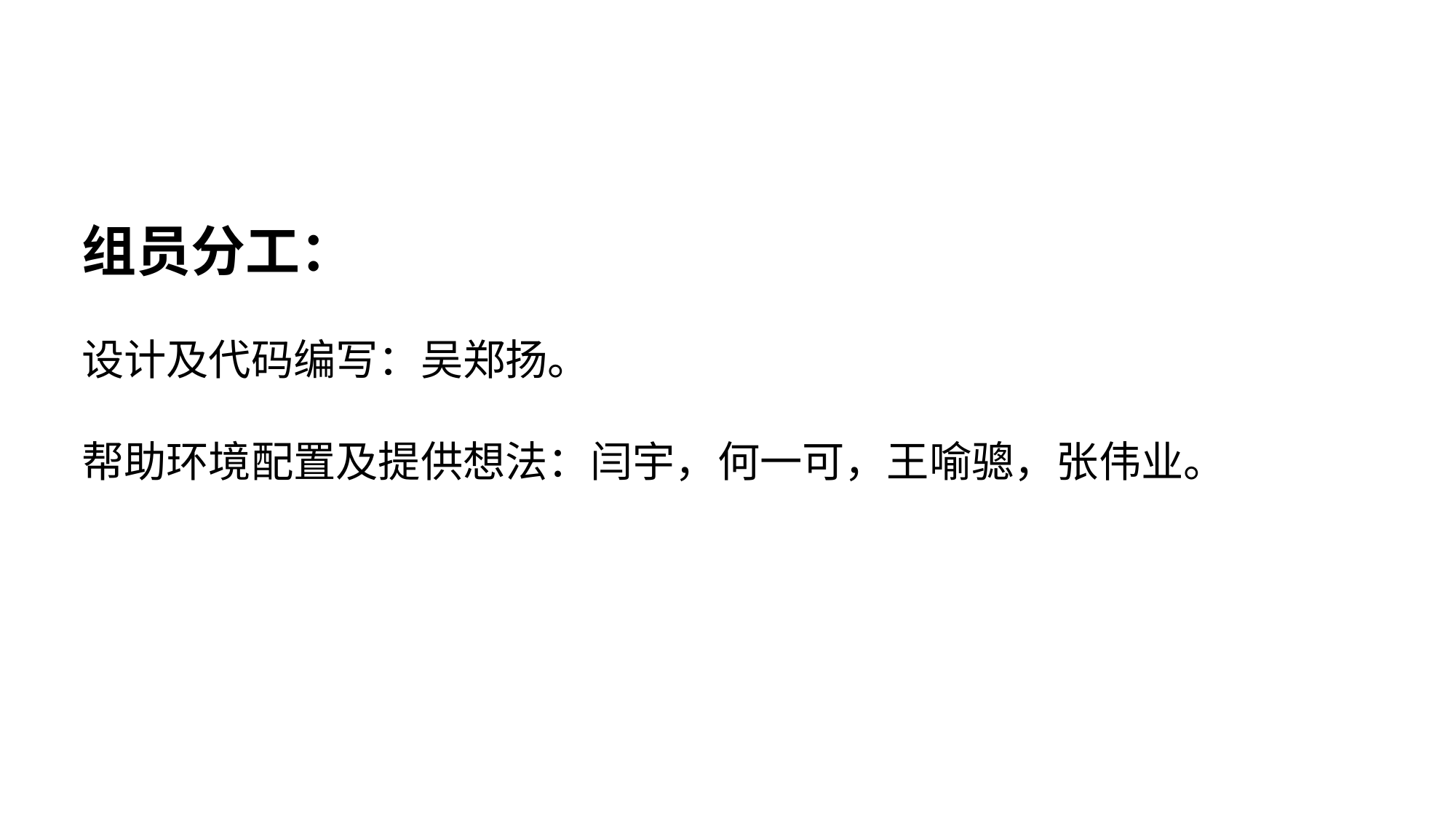

组员分工：

设计及代码编写：吴郑扬。

帮助环境配置及提供想法：闫宇，何一可，王喻骢，张伟业。